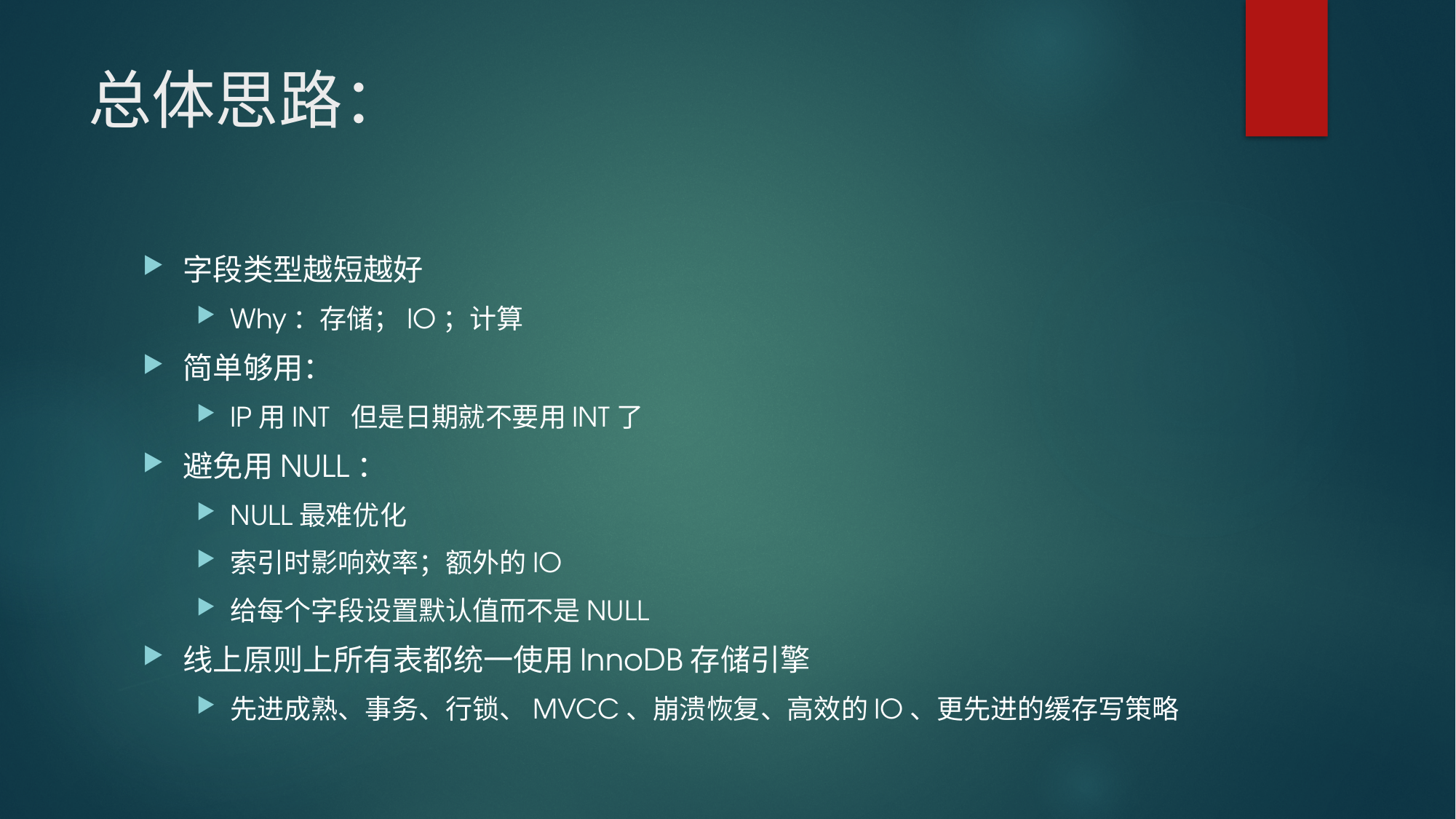

# 总体思路：
字段类型越短越好
Why：存储；IO；计算
简单够用：
IP用INT  但是日期就不要用INT了
避免用NULL：
NULL最难优化
索引时影响效率；额外的IO
给每个字段设置默认值而不是NULL
线上原则上所有表都统一使用InnoDB存储引擎
先进成熟、事务、行锁、MVCC、崩溃恢复、高效的IO、更先进的缓存写策略